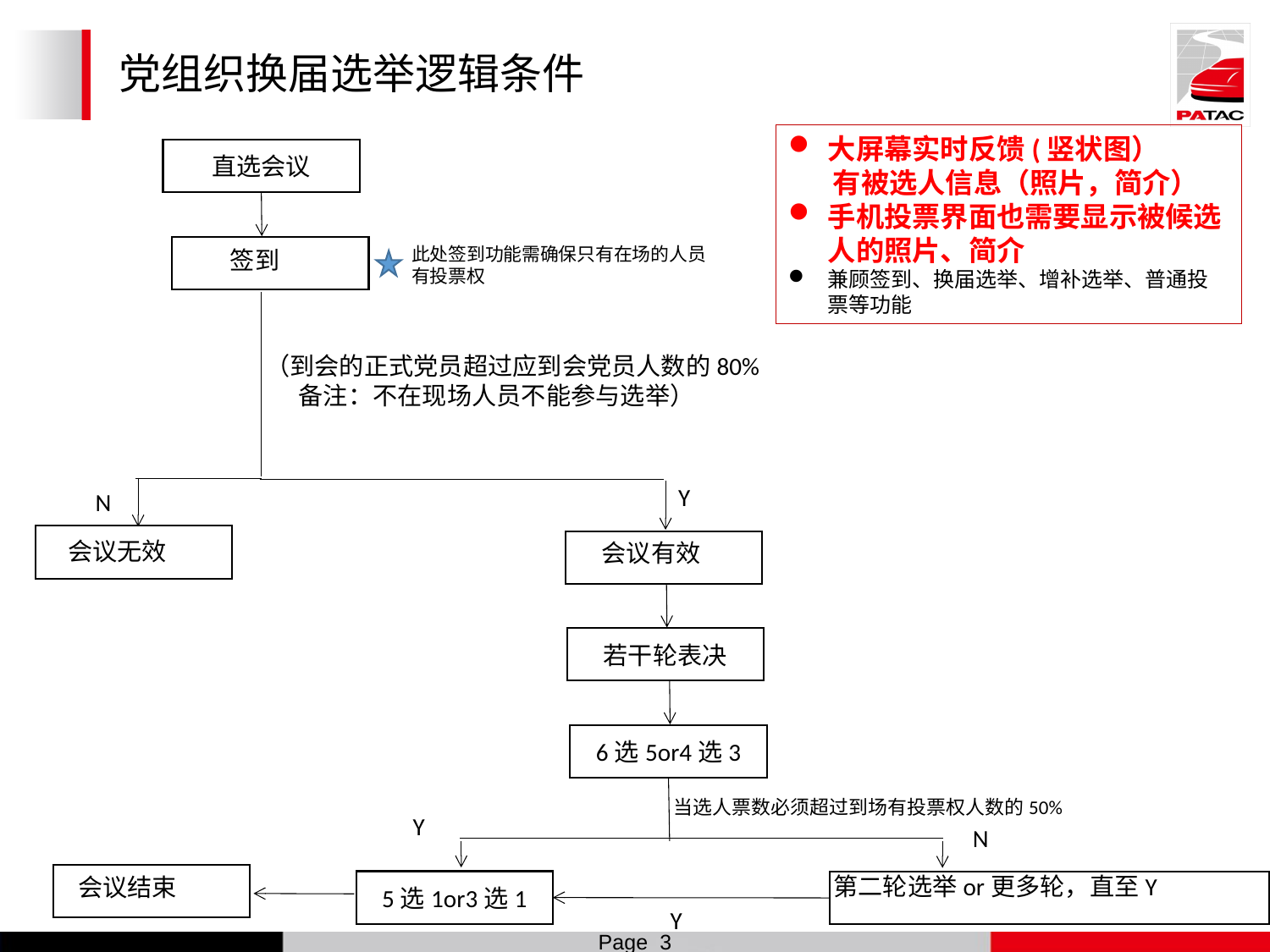

# 党组织换届选举逻辑条件
大屏幕实时反馈(竖状图）
      有被选人信息（照片，简介）
手机投票界面也需要显示被候选人的照片、简介
兼顾签到、换届选举、增补选举、普通投票等功能
直选会议
此处签到功能需确保只有在场的人员有投票权

签到

（到会的正式党员超过应到会党员人数的80%
     备注：不在现场人员不能参与选举）
Y
N

会议无效

会议有效
若干轮表决
6选5or4选3
当选人票数必须超过到场有投票权人数的50%
Y
N

第二轮选举or更多轮，直至Y
会议结束
5选1or3选1

Y